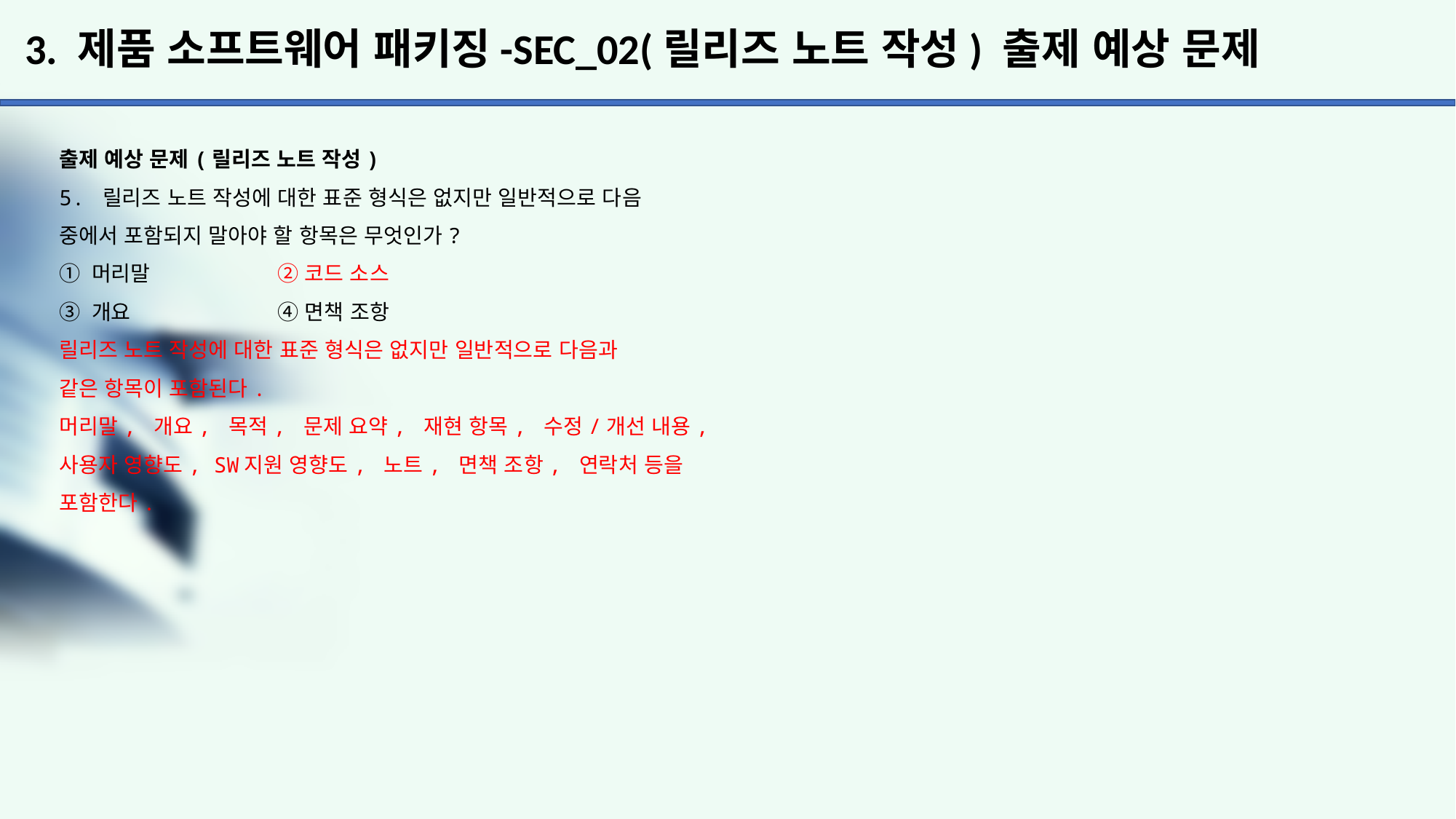

# 3. 제품 소프트웨어 패키징-SEC_02(릴리즈 노트 작성) 출제 예상 문제
출제 예상 문제(릴리즈 노트 작성)
5. 릴리즈 노트 작성에 대한 표준 형식은 없지만 일반적으로 다음
중에서 포함되지 말아야 할 항목은 무엇인가?
① 머리말		② 코드 소스
③ 개요		④ 면책 조항
릴리즈 노트 작성에 대한 표준 형식은 없지만 일반적으로 다음과
같은 항목이 포함된다.
머리말, 개요, 목적, 문제 요약, 재현 항목, 수정/개선 내용,
사용자 영향도, SW지원 영향도, 노트, 면책 조항, 연락처 등을
포함한다.